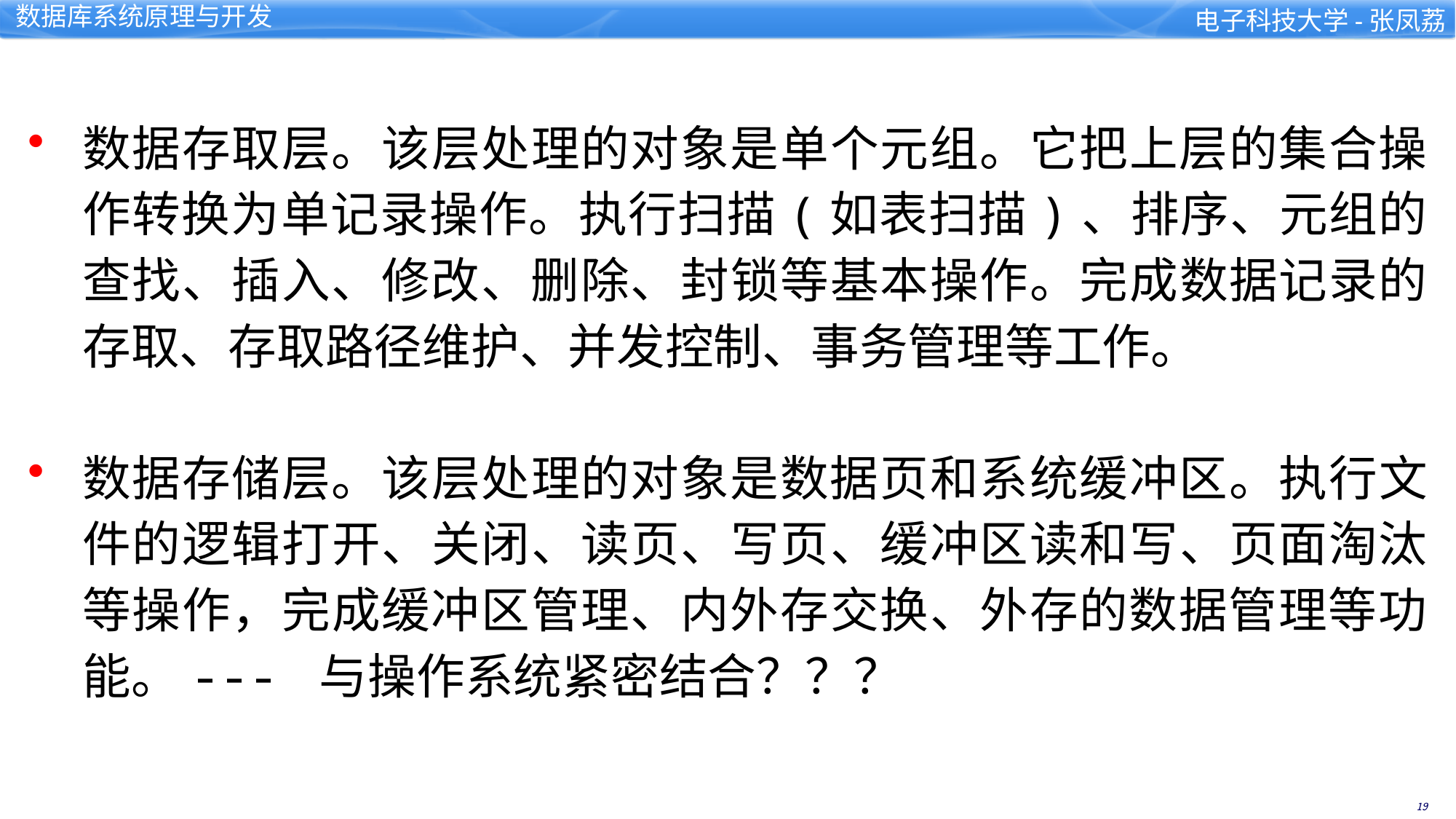

数据存取层。该层处理的对象是单个元组。它把上层的集合操作转换为单记录操作。执行扫描(如表扫描)、排序、元组的查找、插入、修改、删除、封锁等基本操作。完成数据记录的存取、存取路径维护、并发控制、事务管理等工作。

数据存储层。该层处理的对象是数据页和系统缓冲区。执行文件的逻辑打开、关闭、读页、写页、缓冲区读和写、页面淘汰等操作，完成缓冲区管理、内外存交换、外存的数据管理等功能。--- 与操作系统紧密结合？？？